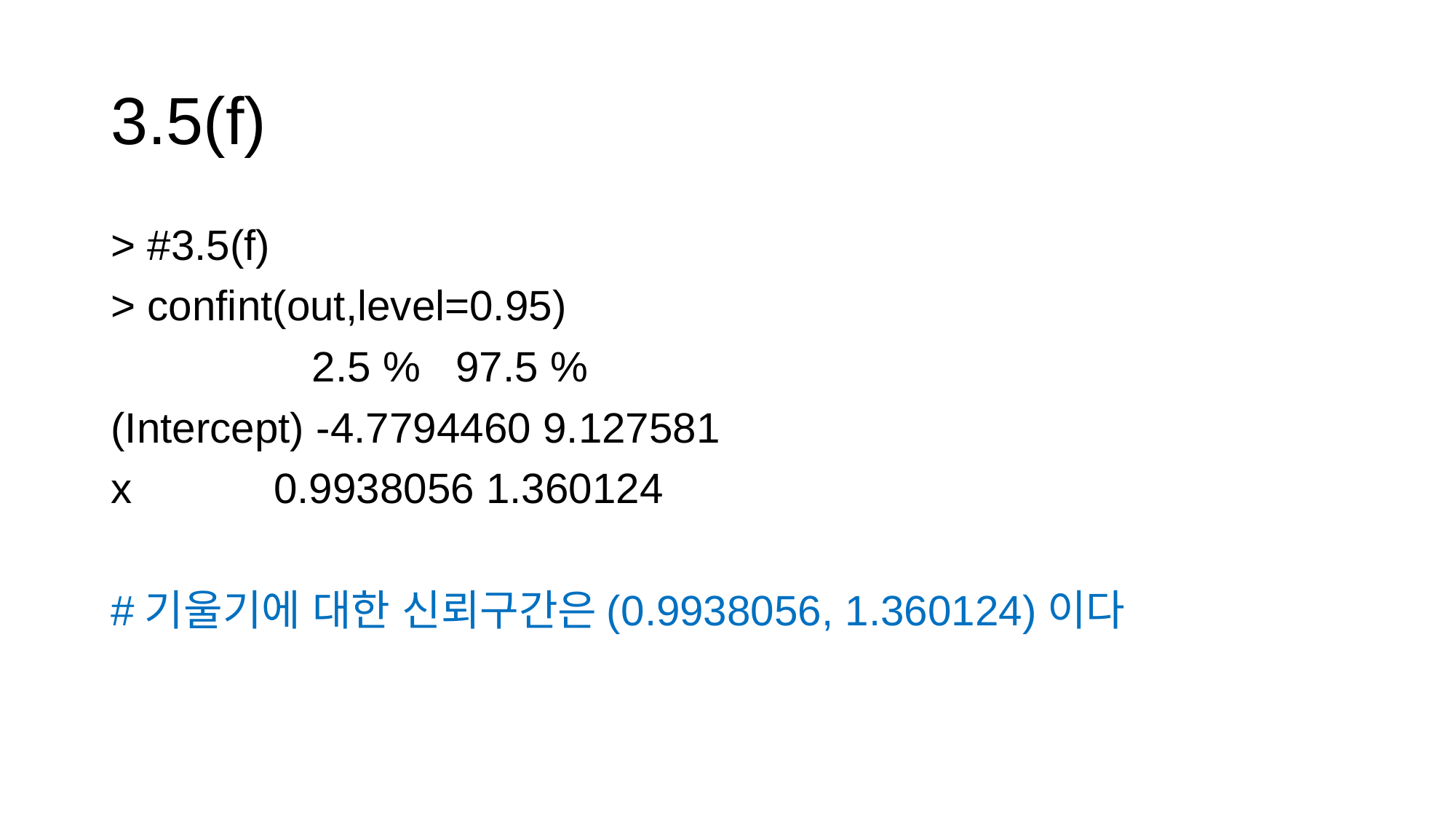

# 3.5(f)
> #3.5(f)
> confint(out,level=0.95)
                 2.5 %   97.5 %
(Intercept) -4.7794460 9.127581
x            0.9938056 1.360124

#기울기에 대한 신뢰구간은(0.9938056, 1.360124)이다